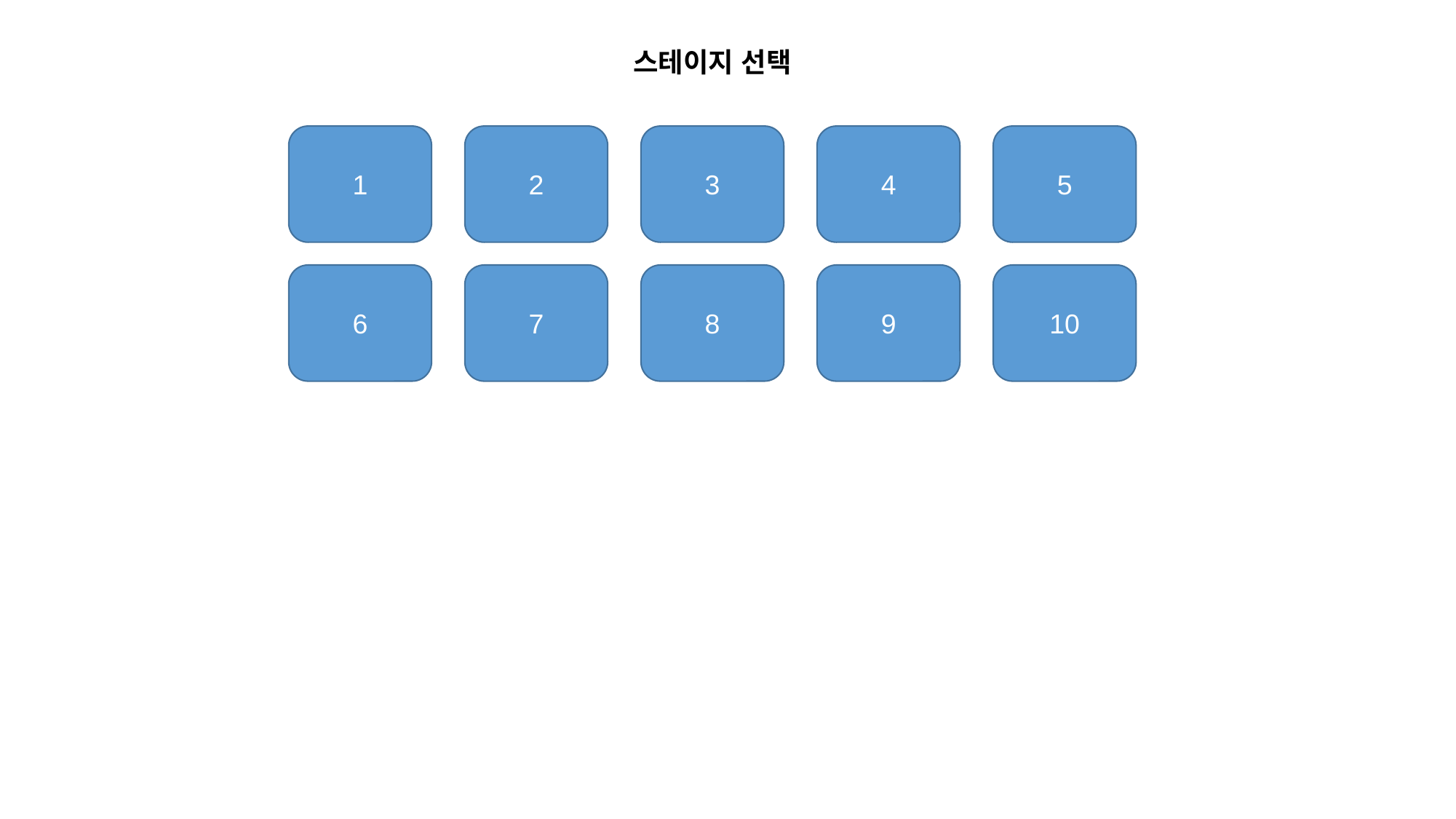

스테이지 선택
1
2
3
4
5
6
7
8
9
10